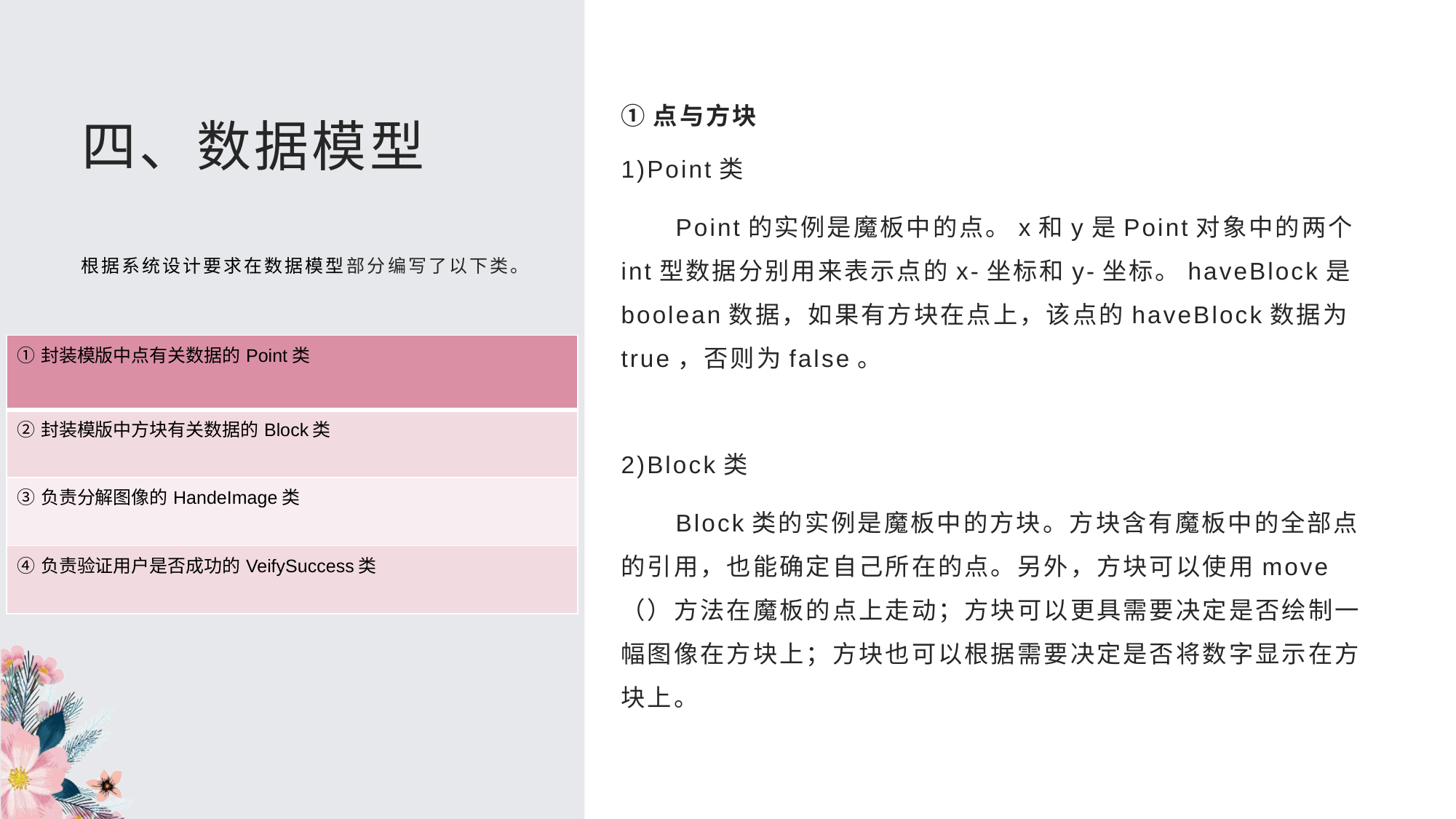

①点与方块
1)Point类
Point的实例是魔板中的点。x和y是Point对象中的两个int型数据分别用来表示点的x-坐标和y-坐标。haveBlock是boolean数据，如果有方块在点上，该点的haveBlock数据为true，否则为false。

2)Block类
Block类的实例是魔板中的方块。方块含有魔板中的全部点的引用，也能确定自己所在的点。另外，方块可以使用move（）方法在魔板的点上走动；方块可以更具需要决定是否绘制一幅图像在方块上；方块也可以根据需要决定是否将数字显示在方块上。
# 四、数据模型

根据系统设计要求在数据模型部分编写了以下类。
| ①封装模版中点有关数据的Point类 |
| --- |
| ②封装模版中方块有关数据的Block类 |
| ③负责分解图像的HandeImage类 |
| ④负责验证用户是否成功的VeifySuccess类 |